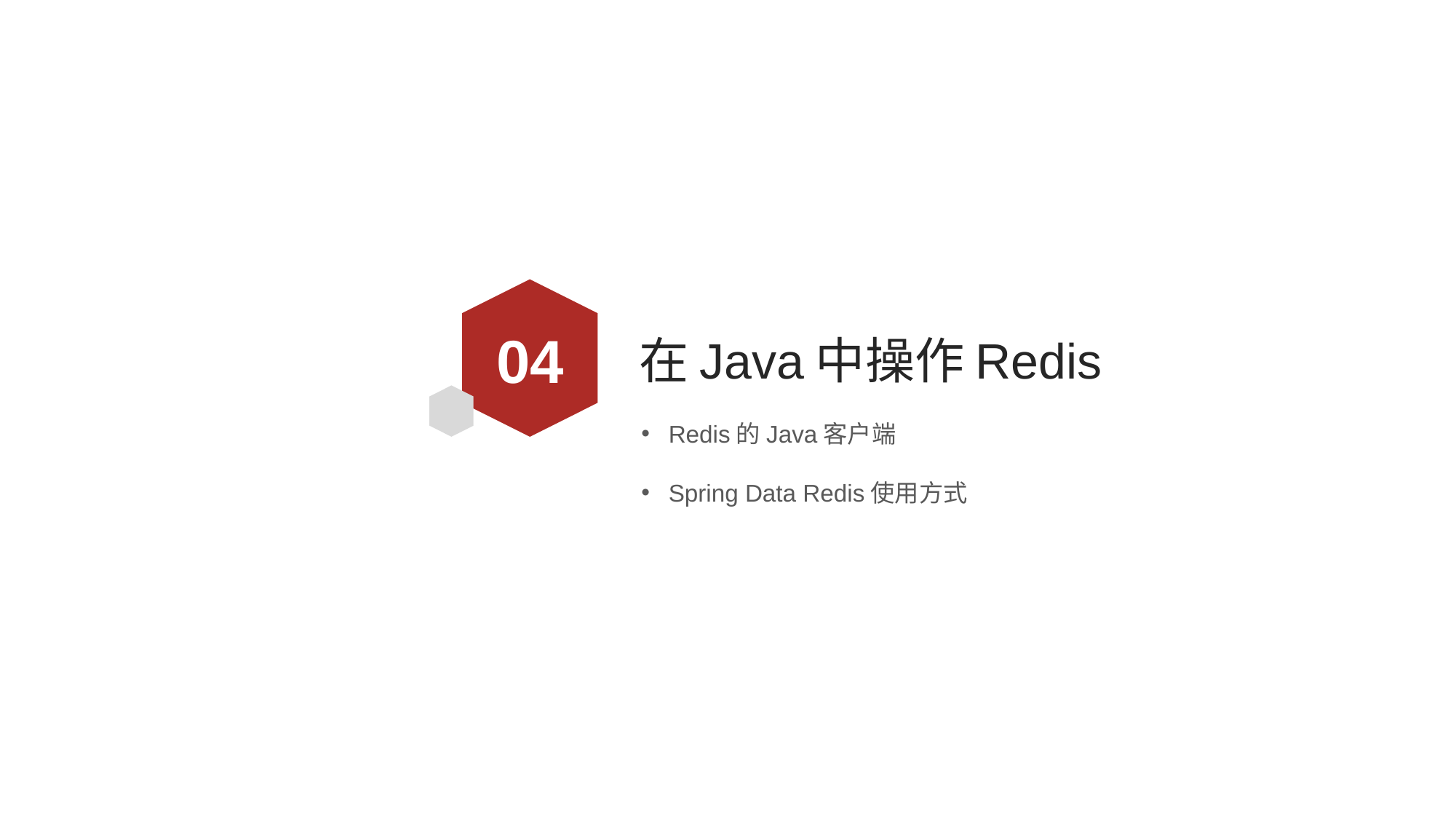

04
# 在Java中操作Redis
Redis的Java客户端
Spring Data Redis使用方式